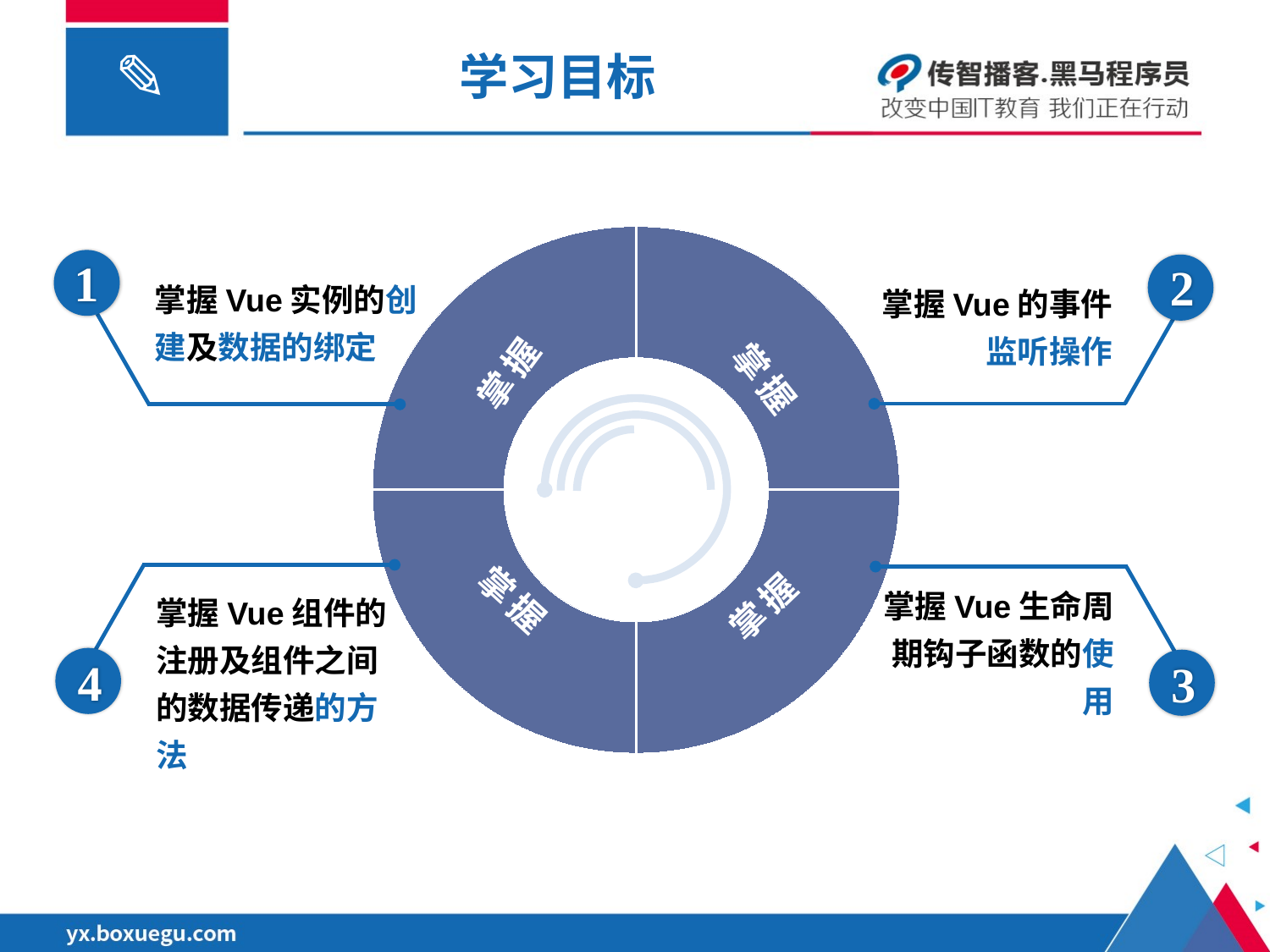

# 学习目标

### Chart

| Category | 销售额 |
|---|---|
| 熟悉知识 | 2.0 |
| 熟悉知识 | 2.0 |
| 熟悉知识 | 2.0 |
| 熟悉知识 | 2.0 |
掌握
掌握

掌握
1

掌握Vue实例的创建及数据的绑定
2

掌握Vue的事件监听操作
掌握Vue组件的注册及组件之间的数据传递的方法
4

掌握Vue生命周期钩子函数的使用
3